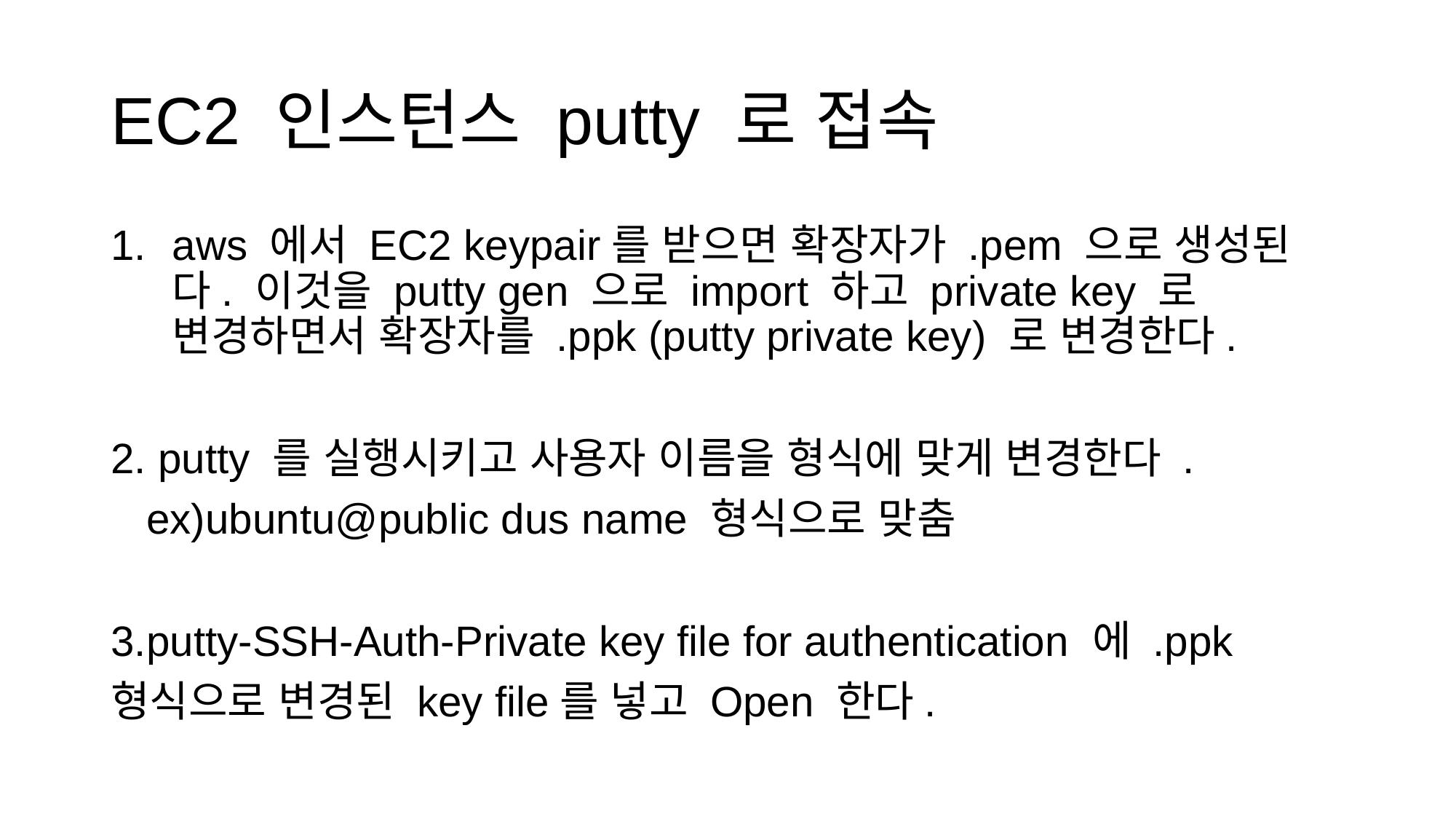

# EC2 인스턴스 putty 로 접속
aws 에서 EC2 keypair를 받으면 확장자가 .pem 으로 생성된다. 이것을 putty gen 으로 import 하고 private key 로 변경하면서 확장자를 .ppk (putty private key) 로 변경한다.

2. putty 를 실행시키고 사용자 이름을 형식에 맞게 변경한다 .
   ex)ubuntu@public dus name 형식으로 맞춤

3.putty-SSH-Auth-Private key file for authentication 에 .ppk
형식으로 변경된 key file를 넣고 Open 한다.